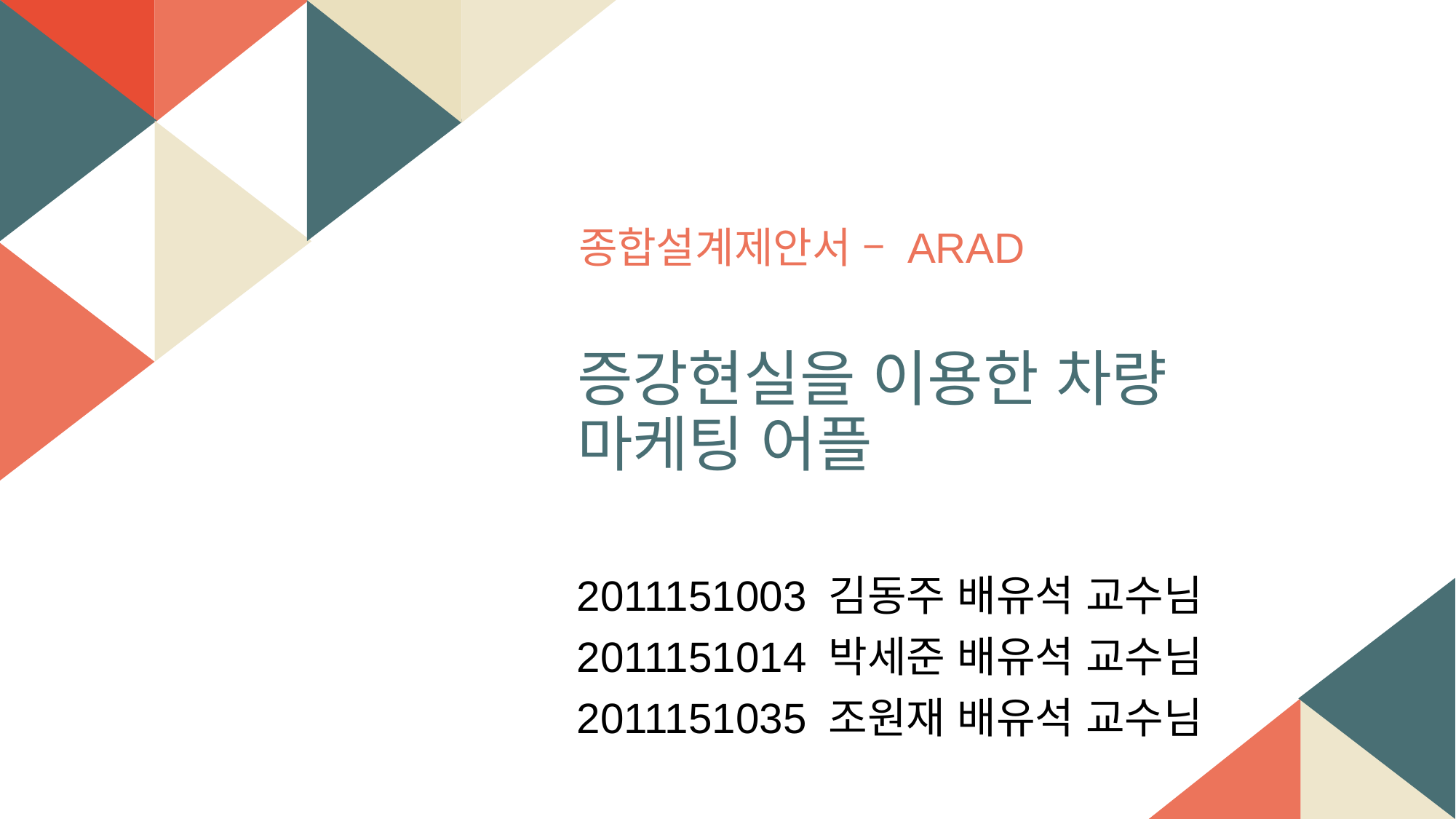

종합설계제안서 – ARAD

증강현실을 이용한 차량 마케팅 어플
2011151003 김동주 배유석 교수님
2011151014 박세준 배유석 교수님
2011151035 조원재 배유석 교수님